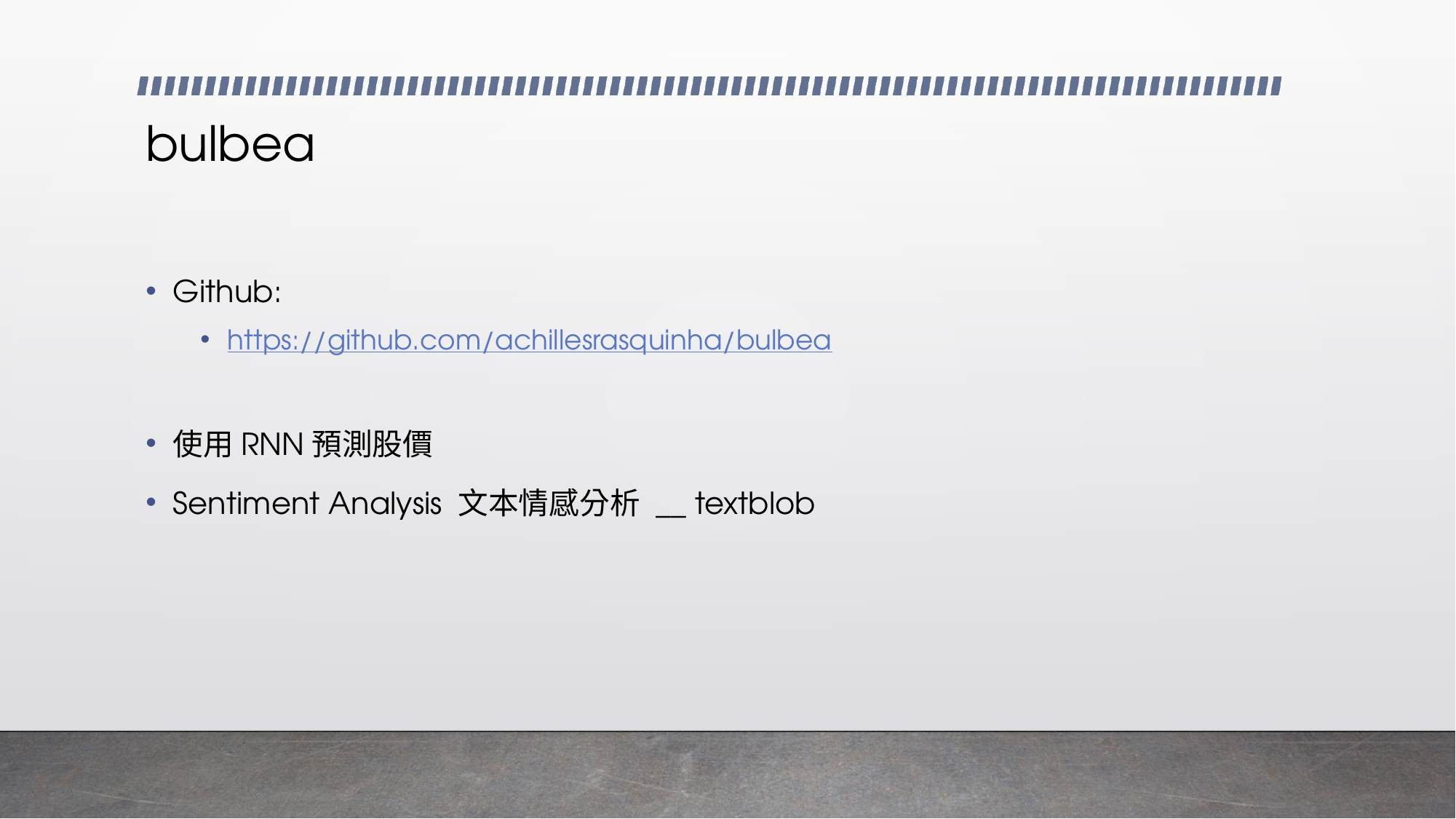

# bulbea
Github:
https://github.com/achillesrasquinha/bulbea

使用RNN預測股價
Sentiment Analysis 文本情感分析 __ textblob